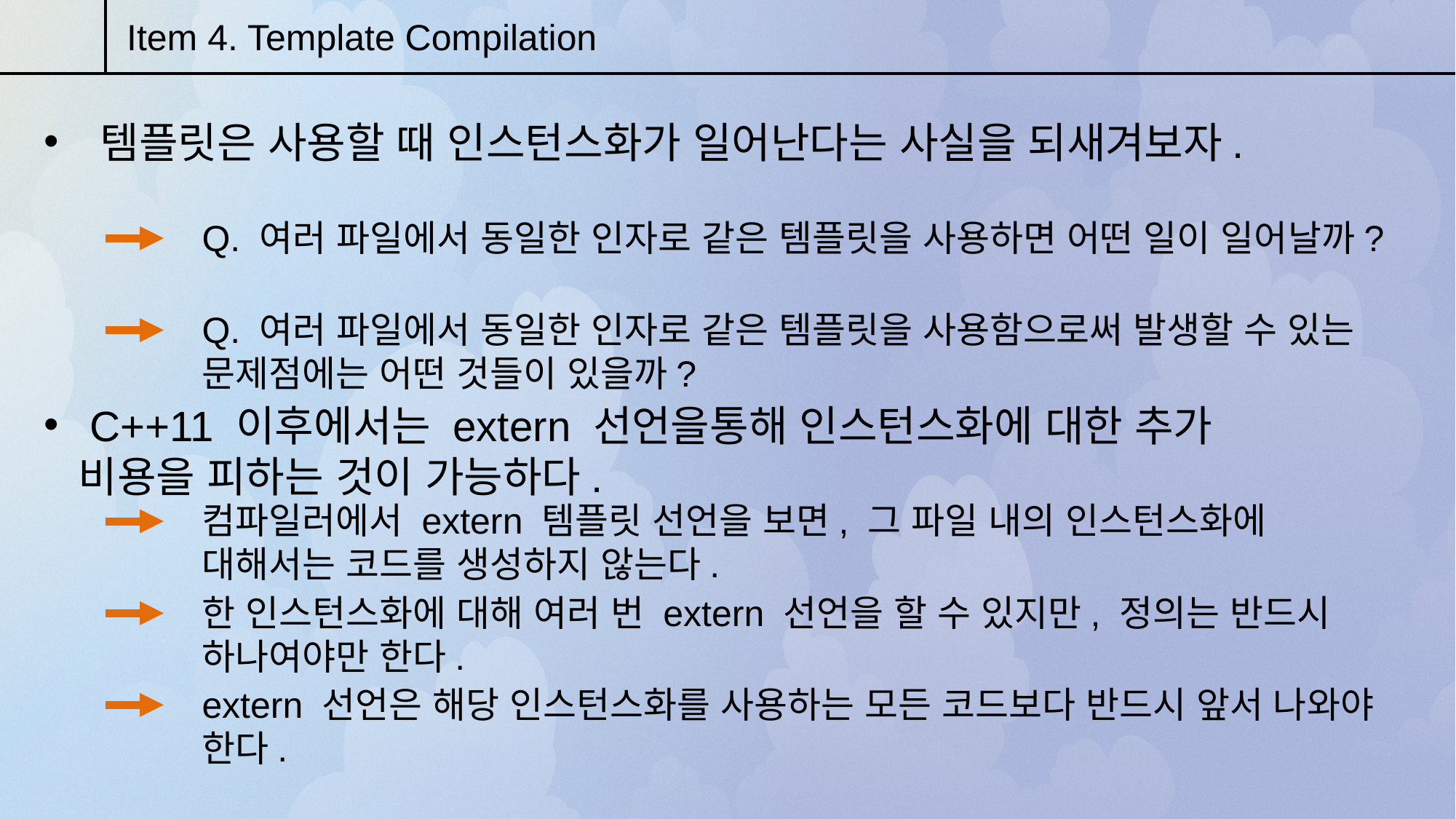

Item 4. Template Compilation
 템플릿은 사용할 때 인스턴스화가 일어난다는 사실을 되새겨보자.
Q. 여러 파일에서 동일한 인자로 같은 템플릿을 사용하면 어떤 일이 일어날까?
Q. 여러 파일에서 동일한 인자로 같은 템플릿을 사용함으로써 발생할 수 있는 문제점에는 어떤 것들이 있을까?
 C++11 이후에서는 extern 선언을통해 인스턴스화에 대한 추가 비용을 피하는 것이 가능하다.
컴파일러에서 extern 템플릿 선언을 보면, 그 파일 내의 인스턴스화에 대해서는 코드를 생성하지 않는다.
한 인스턴스화에 대해 여러 번 extern 선언을 할 수 있지만, 정의는 반드시 하나여야만 한다.
extern 선언은 해당 인스턴스화를 사용하는 모든 코드보다 반드시 앞서 나와야 한다.